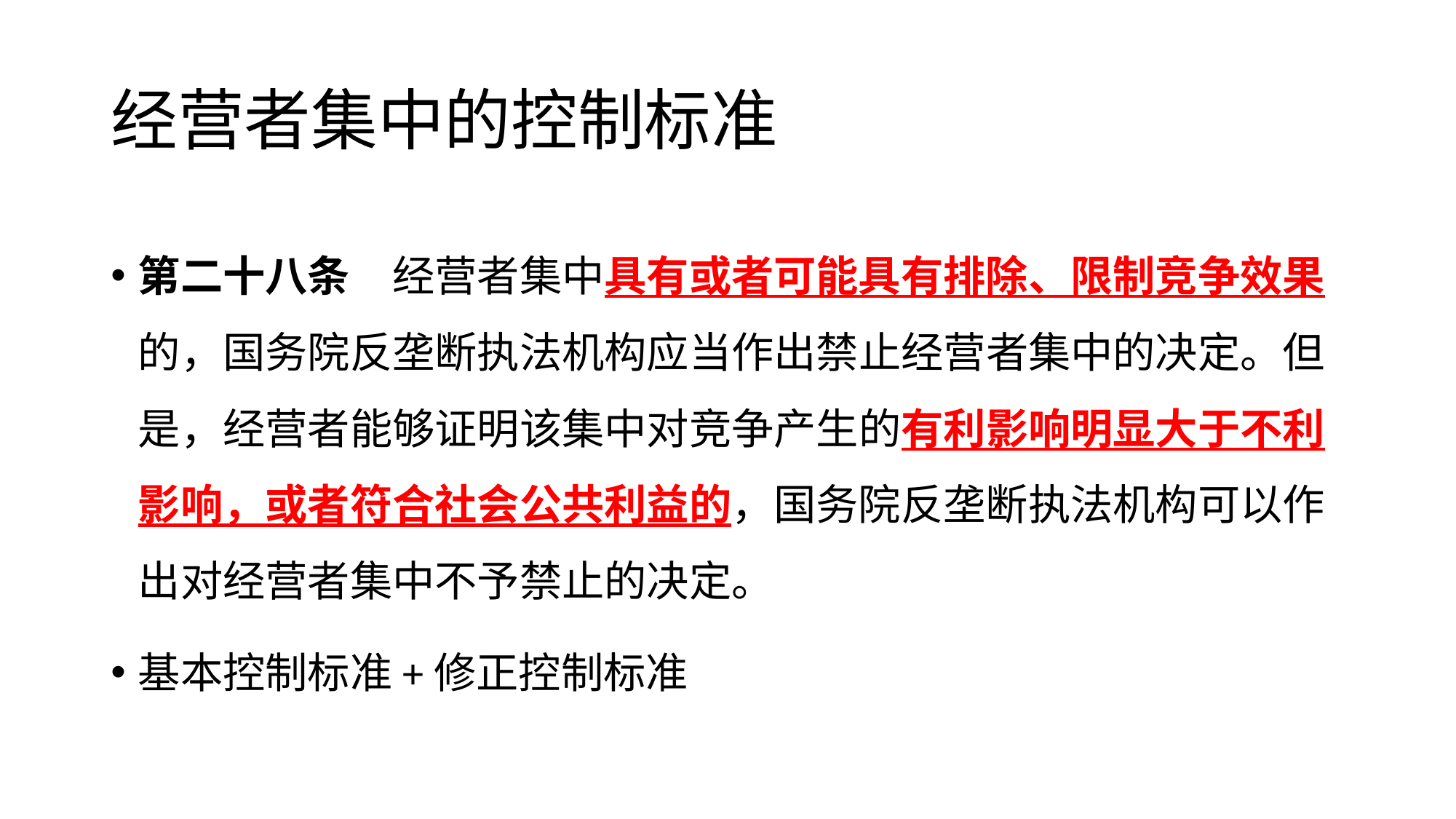

# 经营者集中的控制标准
第二十八条　经营者集中具有或者可能具有排除、限制竞争效果的，国务院反垄断执法机构应当作出禁止经营者集中的决定。但是，经营者能够证明该集中对竞争产生的有利影响明显大于不利影响，或者符合社会公共利益的，国务院反垄断执法机构可以作出对经营者集中不予禁止的决定。
基本控制标准+修正控制标准